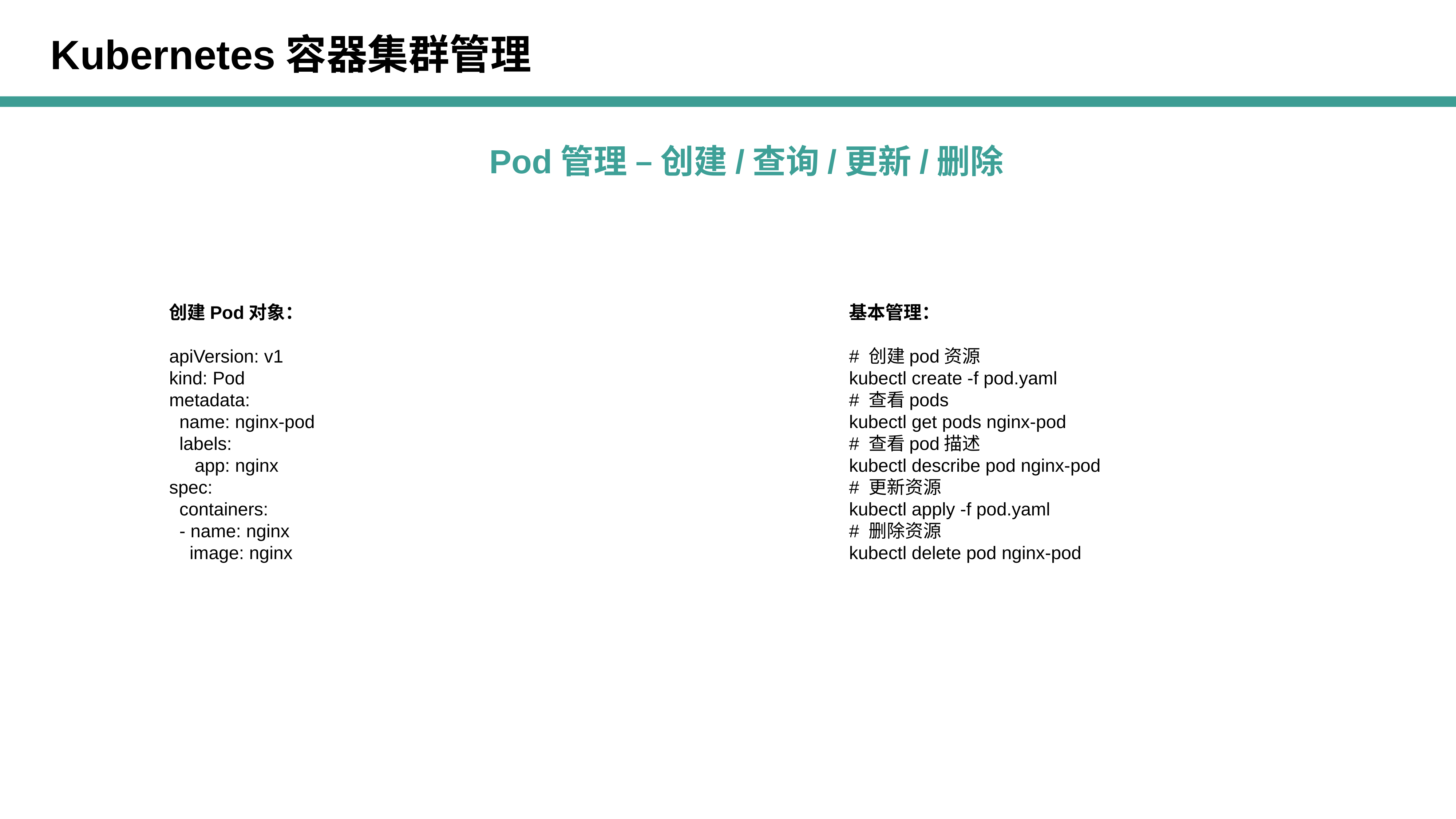

Kubernetes容器集群管理

Pod管理 – 创建/查询/更新/删除
创建Pod对象：

apiVersion: v1
kind: Pod
metadata:
  name: nginx-pod
  labels:
     app: nginx
spec:
  containers:
  - name: nginx
    image: nginx
基本管理：

# 创建pod资源
kubectl create -f pod.yaml
# 查看pods
kubectl get pods nginx-pod
# 查看pod描述
kubectl describe pod nginx-pod
# 更新资源
kubectl apply -f pod.yaml
# 删除资源
kubectl delete pod nginx-pod